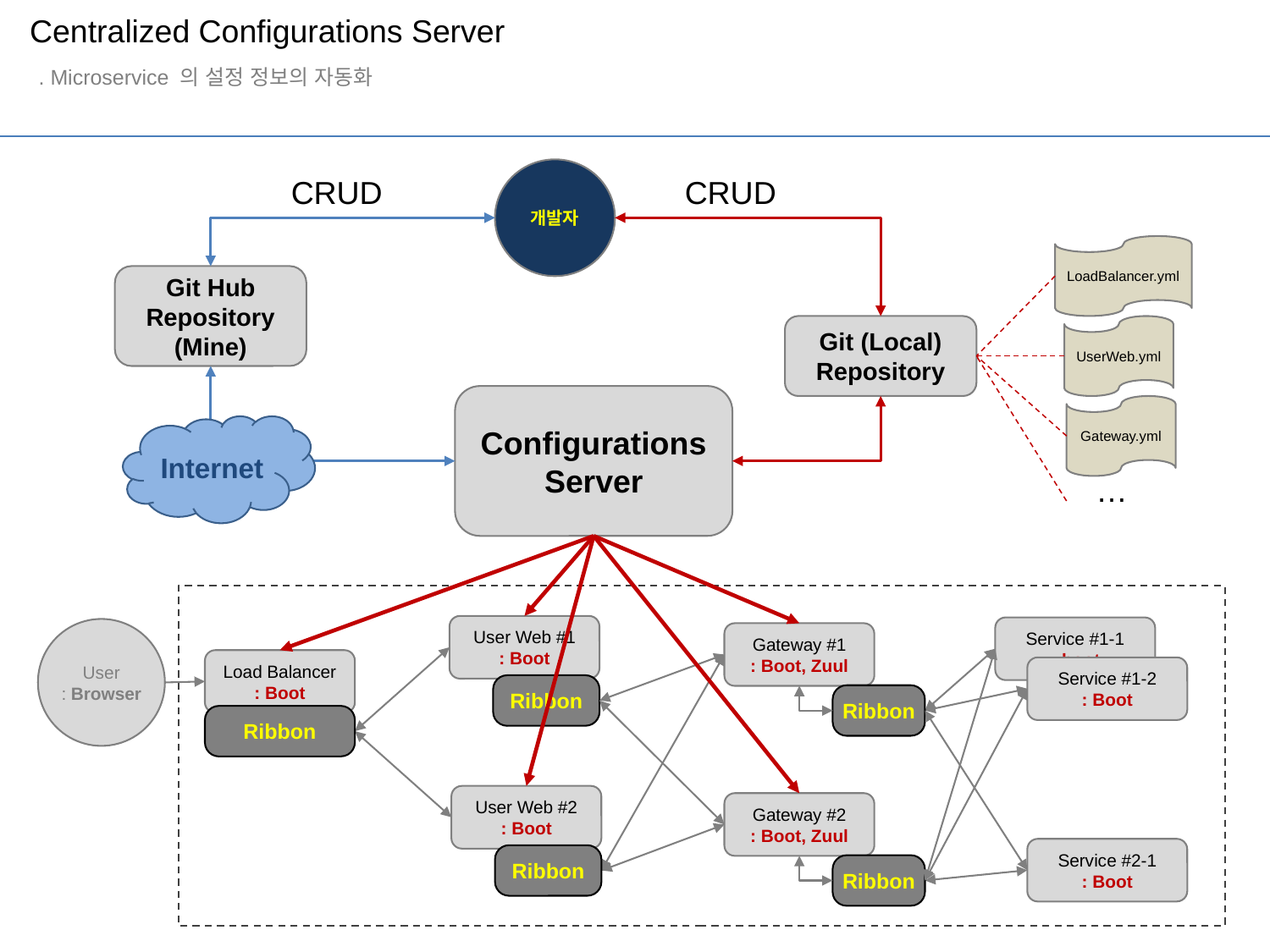

Centralized Configurations Server
. Microservice 의 설정 정보의 자동화
개발자
CRUD
CRUD
LoadBalancer.yml
Git Hub
Repository
(Mine)
Git (Local)
Repository
UserWeb.yml
Configurations
Server
Gateway.yml
Internet
…

User Web #1
: Boot
Service #1-1
:-boot
User
: Browser
Gateway #1
: Boot, Zuul
Load Balancer
: Boot
Service #1-2
: Boot
Ribbon
Ribbon
Ribbon
User Web #2
: Boot
Gateway #2
: Boot, Zuul
Service #2-1
: Boot
Ribbon
Ribbon